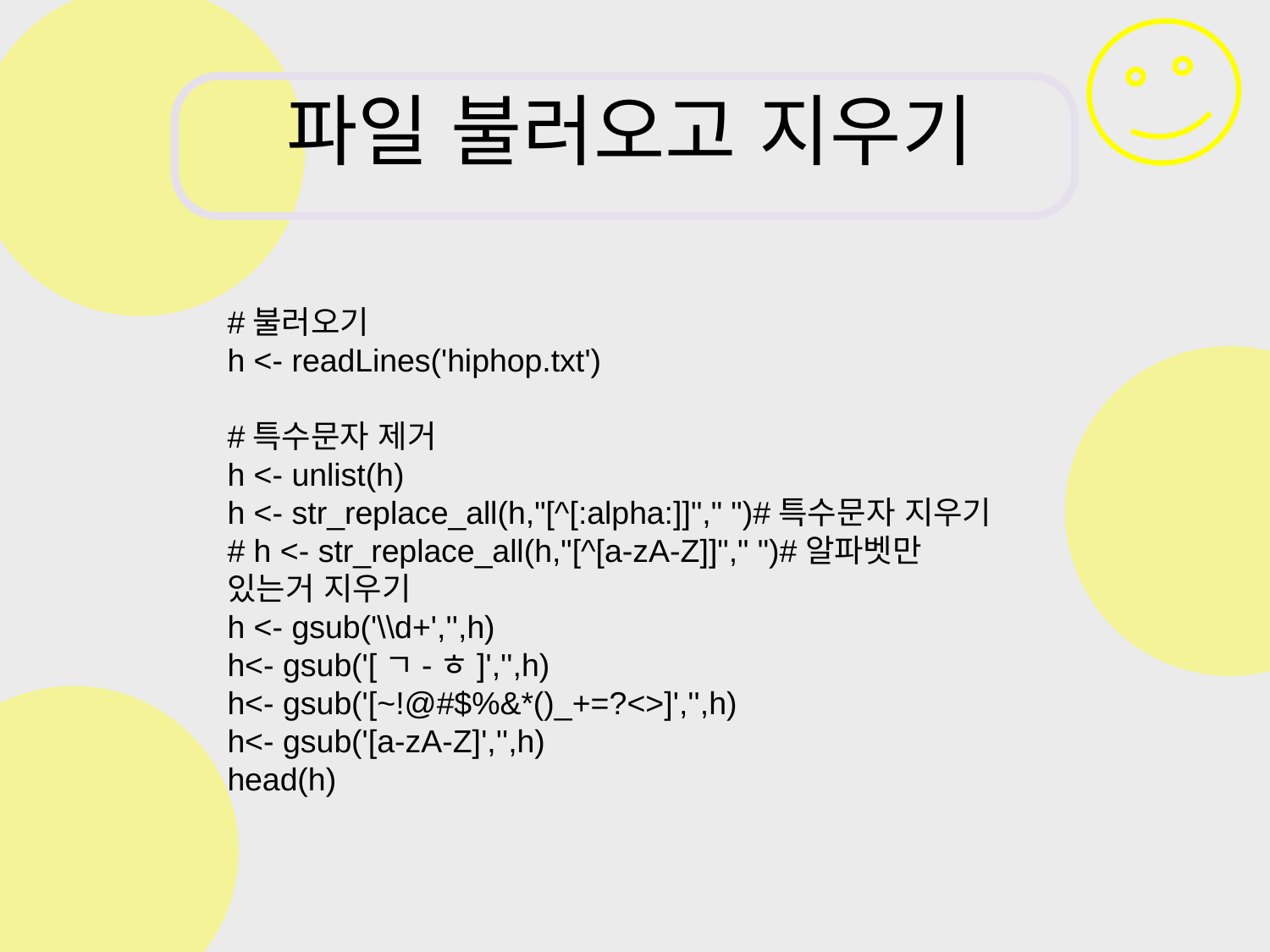

# 파일 불러오고 지우기
#불러오기
h <- readLines('hiphop.txt')

#특수문자 제거
h <- unlist(h)
h <- str_replace_all(h,"[^[:alpha:]]"," ")#특수문자 지우기
# h <- str_replace_all(h,"[^[a-zA-Z]]"," ")#알파벳만 있는거 지우기
h <- gsub('\\d+','',h)
h<- gsub('[ㄱ-ㅎ]','',h)
h<- gsub('[~!@#$%&*()_+=?<>]','',h)
h<- gsub('[a-zA-Z]','',h)
head(h)